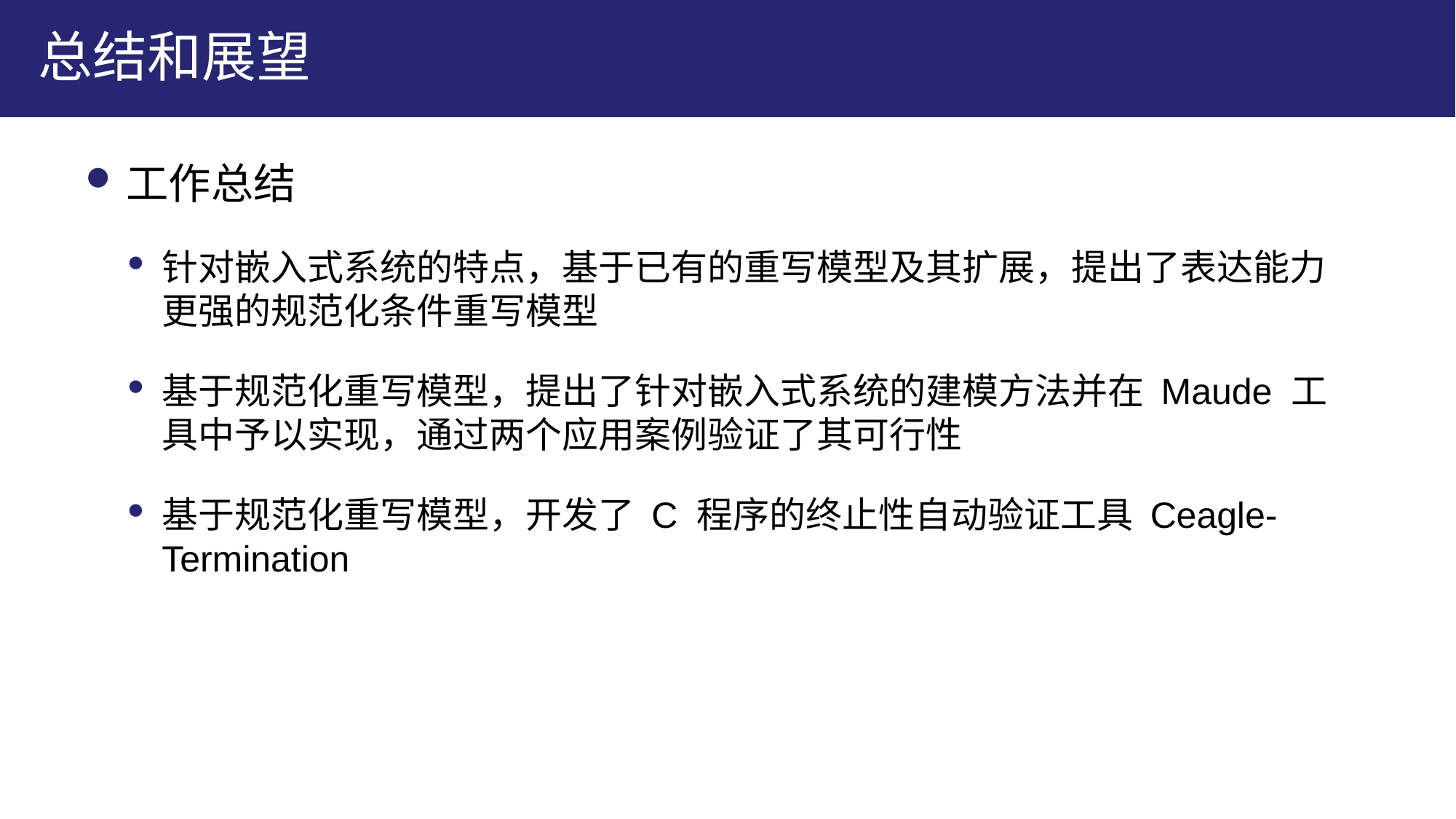

# 总结和展望
工作总结
针对嵌入式系统的特点，基于已有的重写模型及其扩展，提出了表达能力更强的规范化条件重写模型
基于规范化重写模型，提出了针对嵌入式系统的建模方法并在 Maude 工具中予以实现，通过两个应用案例验证了其可行性
基于规范化重写模型，开发了 C 程序的终止性自动验证工具 Ceagle-Termination